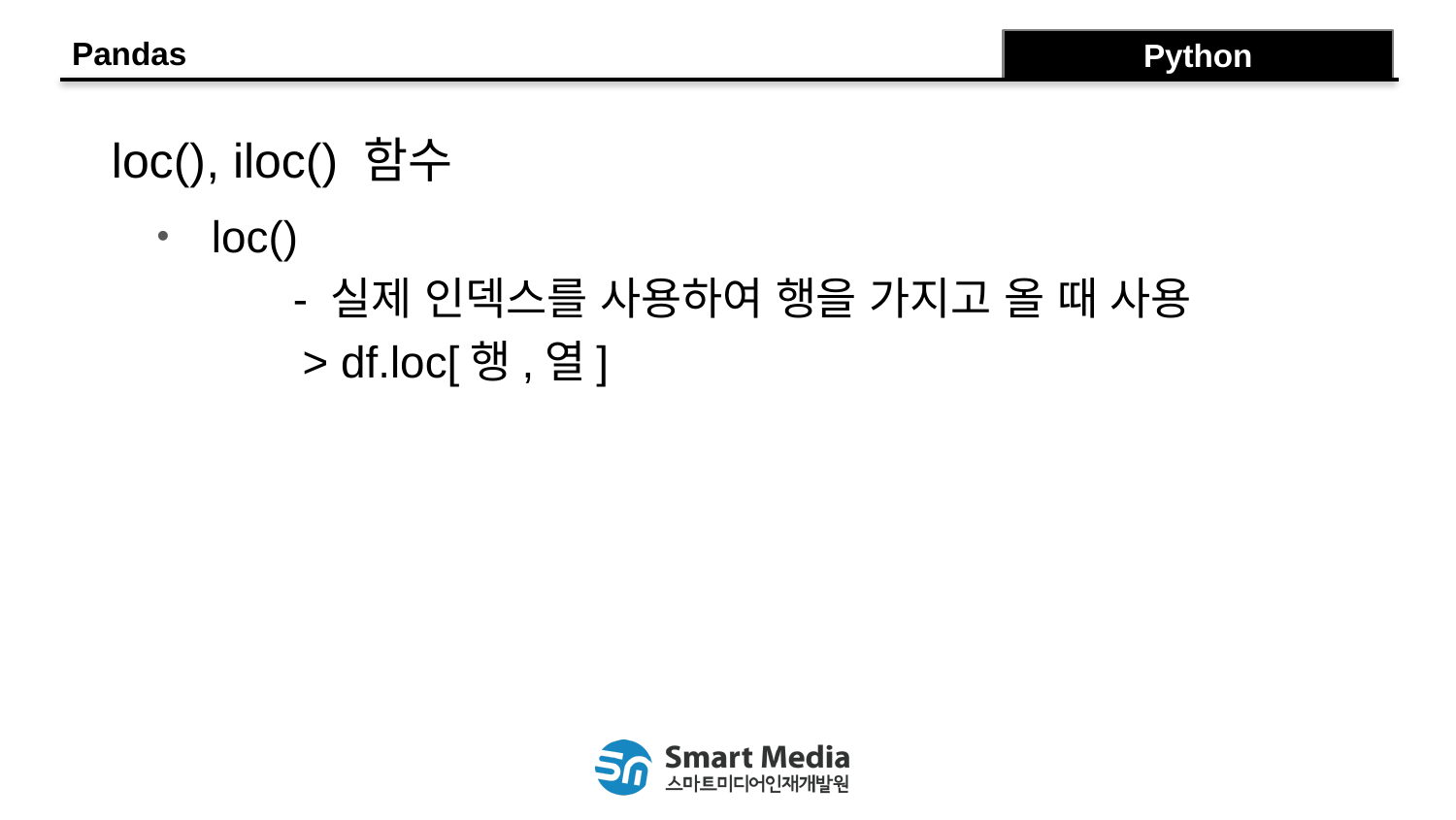

Pandas
Python
loc(), iloc() 함수
loc()
           - 실제 인덱스를 사용하여 행을 가지고 올 때 사용
	> df.loc[행,열]